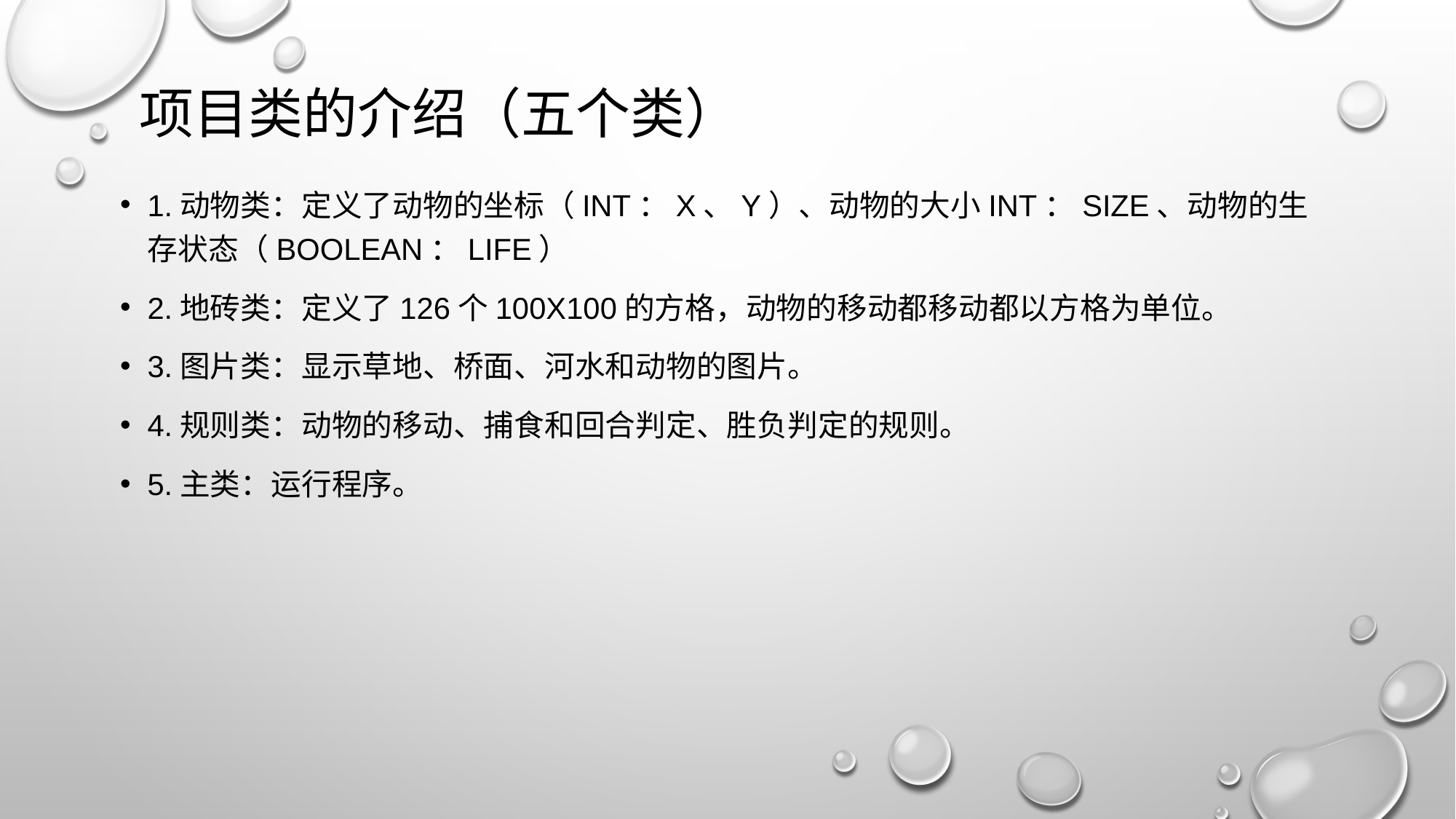

# 项目类的介绍（五个类）
1.动物类：定义了动物的坐标（int：x、y）、动物的大小int：size、动物的生存状态（boolean：life）
2.地砖类：定义了126个100x100的方格，动物的移动都移动都以方格为单位。
3.图片类：显示草地、桥面、河水和动物的图片。
4.规则类：动物的移动、捕食和回合判定、胜负判定的规则。
5.主类：运行程序。